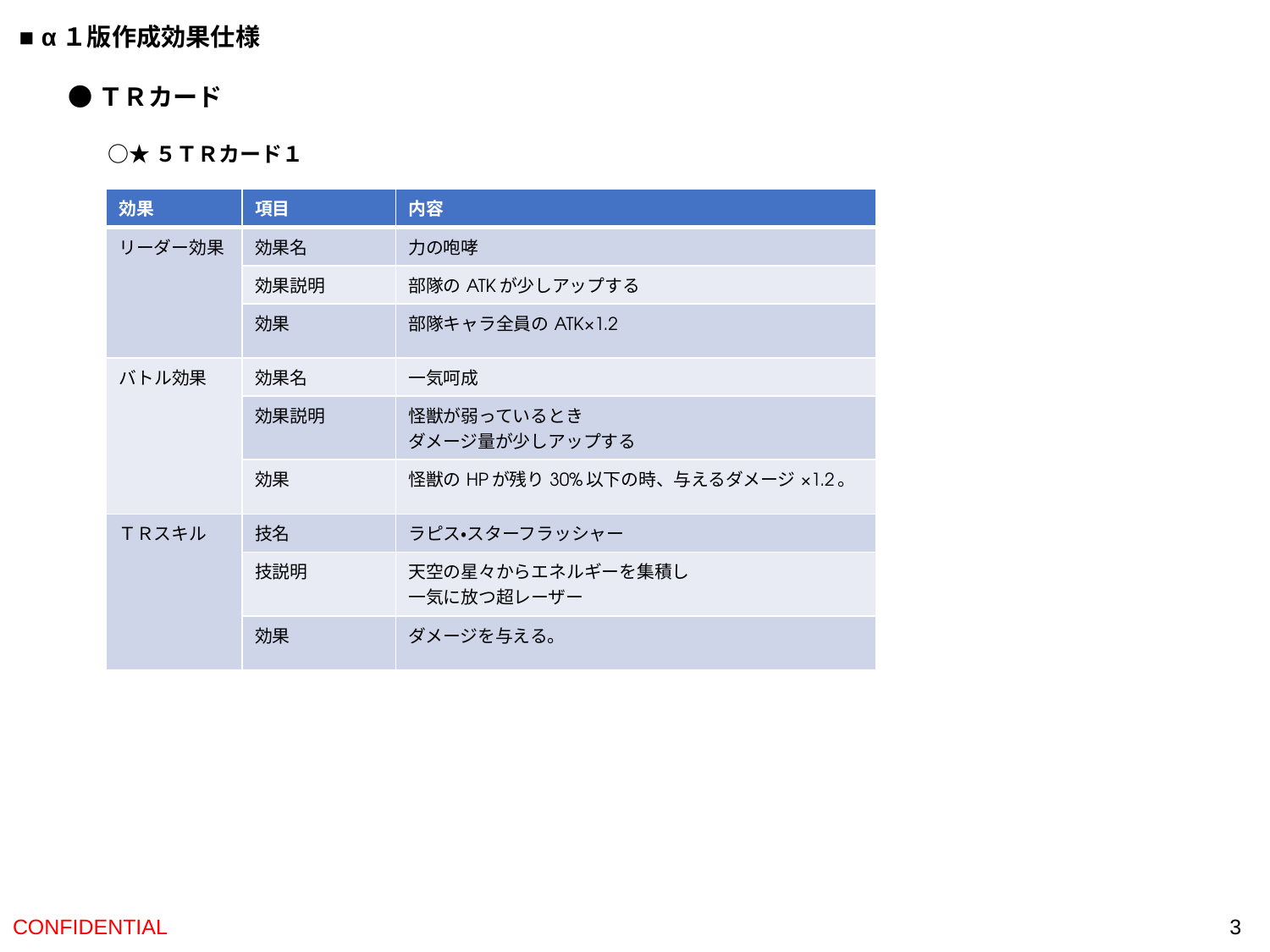

■ α１版作成効果仕様
●ＴＲカード
○★５ＴＲカード１
| 効果 | 項目 | 内容 |
| --- | --- | --- |
| リーダー効果 | 効果名 | 力の咆哮 |
|  | 効果説明 | 部隊のATKが少しアップする |
|  | 効果 | 部隊キャラ全員のATK×1.2 |
| バトル効果 | 効果名 | 一気呵成 |
|  | 効果説明 | 怪獣が弱っているとき ダメージ量が少しアップする |
|  | 効果 | 怪獣のHPが残り30%以下の時、与えるダメージ×1.2。 |
| ＴＲスキル | 技名 | ラピス・スターフラッシャー |
|  | 技説明 | 天空の星々からエネルギーを集積し 一気に放つ超レーザー |
|  | 効果 | ダメージを与える。 |
3
CONFIDENTIAL